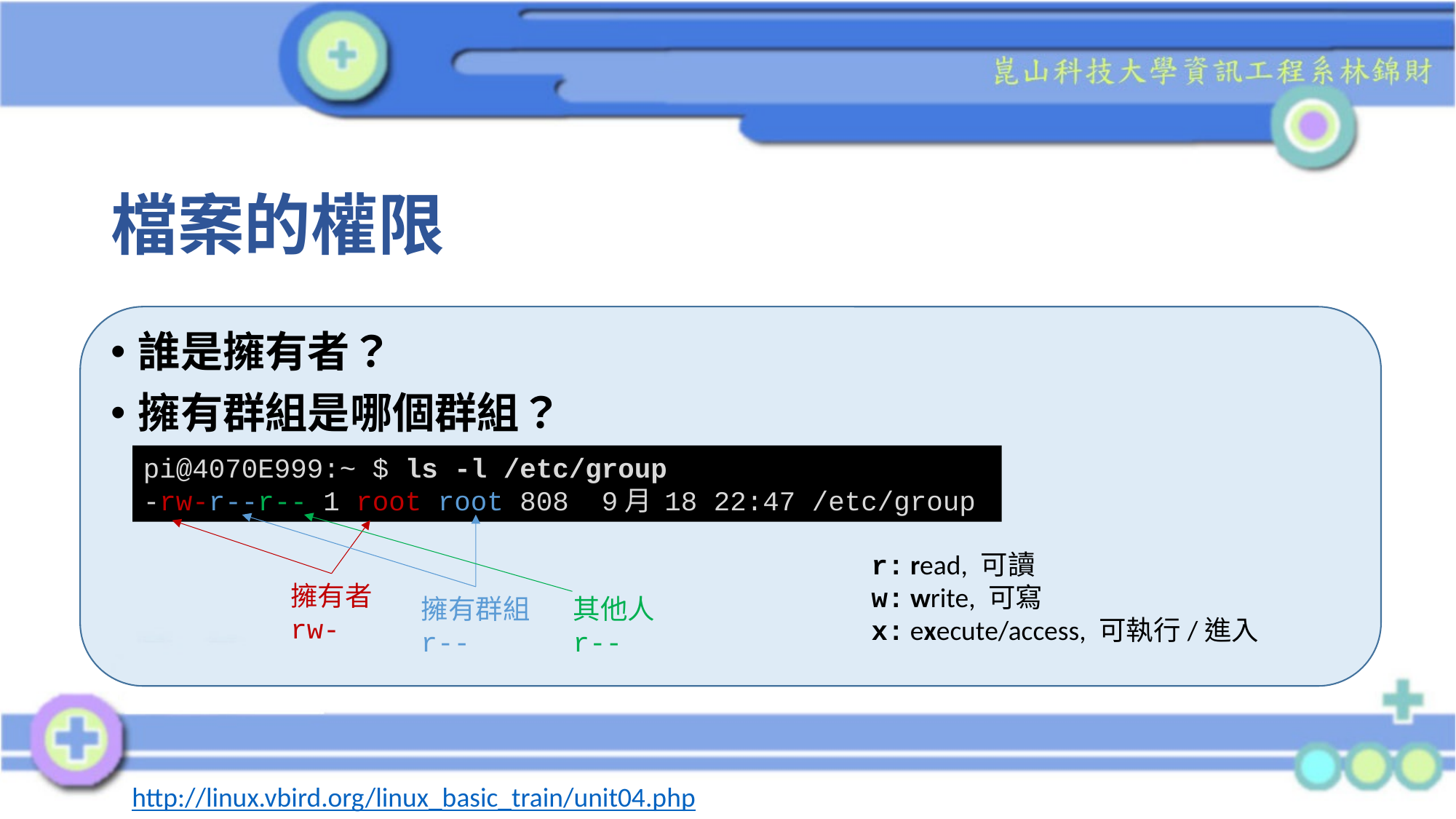

# 檔案的權限

誰是擁有者？
擁有群組是哪個群組？

pi@4070E999:~ $ ls -l /etc/group
-rw-r--r-- 1 root root 808  9月 18 22:47 /etc/group
r: read, 可讀
w: write, 可寫
x: execute/access, 可執行/進入
擁有者
rw-
擁有群組
r--
其他人
r--
http://linux.vbird.org/linux_basic_train/unit04.php